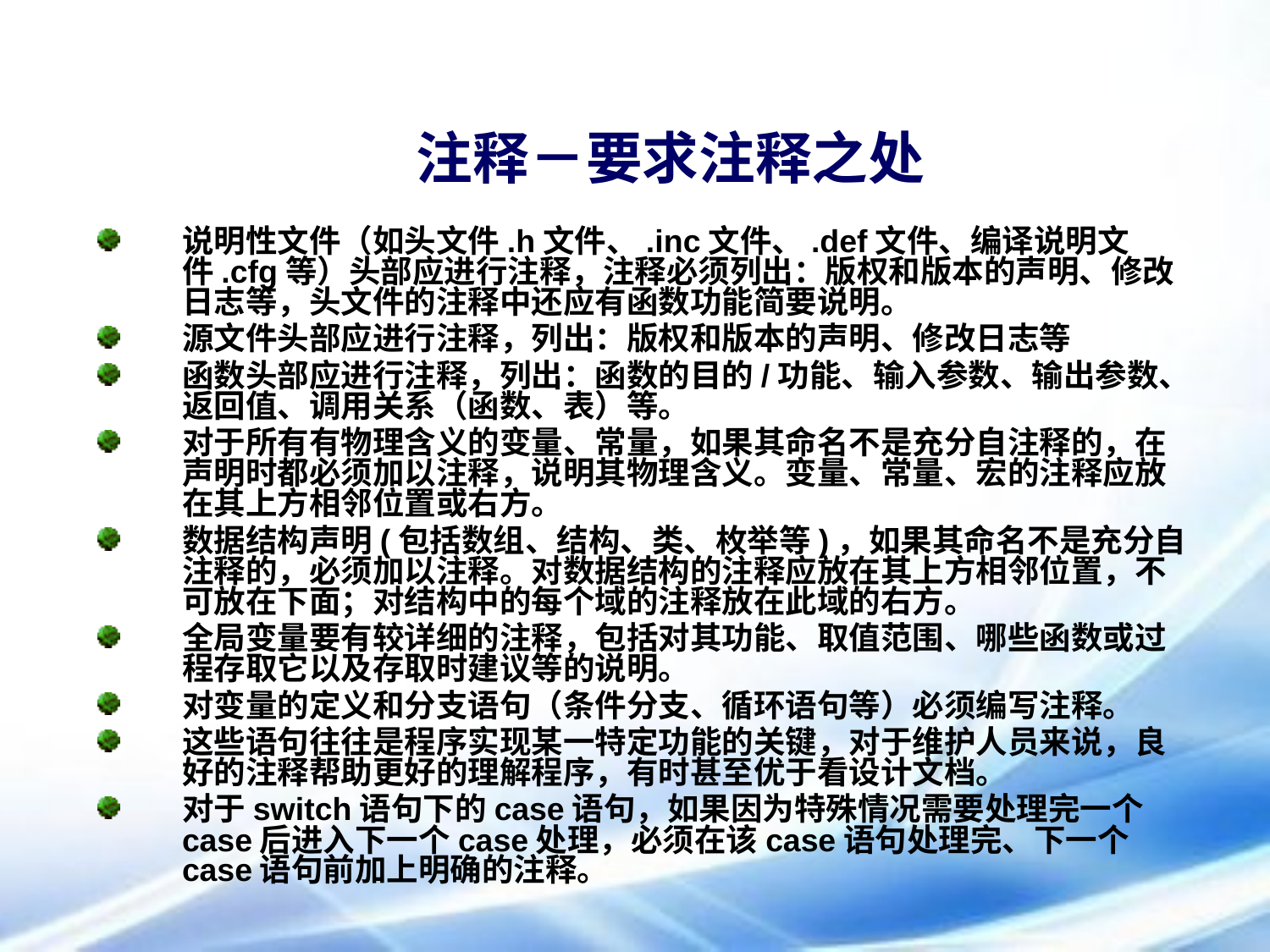

# 注释－要求注释之处
说明性文件（如头文件.h文件、.inc文件、.def文件、编译说明文件.cfg等）头部应进行注释，注释必须列出：版权和版本的声明、修改日志等，头文件的注释中还应有函数功能简要说明。
源文件头部应进行注释，列出：版权和版本的声明、修改日志等
函数头部应进行注释，列出：函数的目的/功能、输入参数、输出参数、返回值、调用关系（函数、表）等。
对于所有有物理含义的变量、常量，如果其命名不是充分自注释的，在声明时都必须加以注释，说明其物理含义。变量、常量、宏的注释应放在其上方相邻位置或右方。
数据结构声明(包括数组、结构、类、枚举等)，如果其命名不是充分自注释的，必须加以注释。对数据结构的注释应放在其上方相邻位置，不可放在下面；对结构中的每个域的注释放在此域的右方。
全局变量要有较详细的注释，包括对其功能、取值范围、哪些函数或过程存取它以及存取时建议等的说明。
对变量的定义和分支语句（条件分支、循环语句等）必须编写注释。
这些语句往往是程序实现某一特定功能的关键，对于维护人员来说，良好的注释帮助更好的理解程序，有时甚至优于看设计文档。
对于switch语句下的case语句，如果因为特殊情况需要处理完一个case后进入下一个case处理，必须在该case语句处理完、下一个case语句前加上明确的注释。